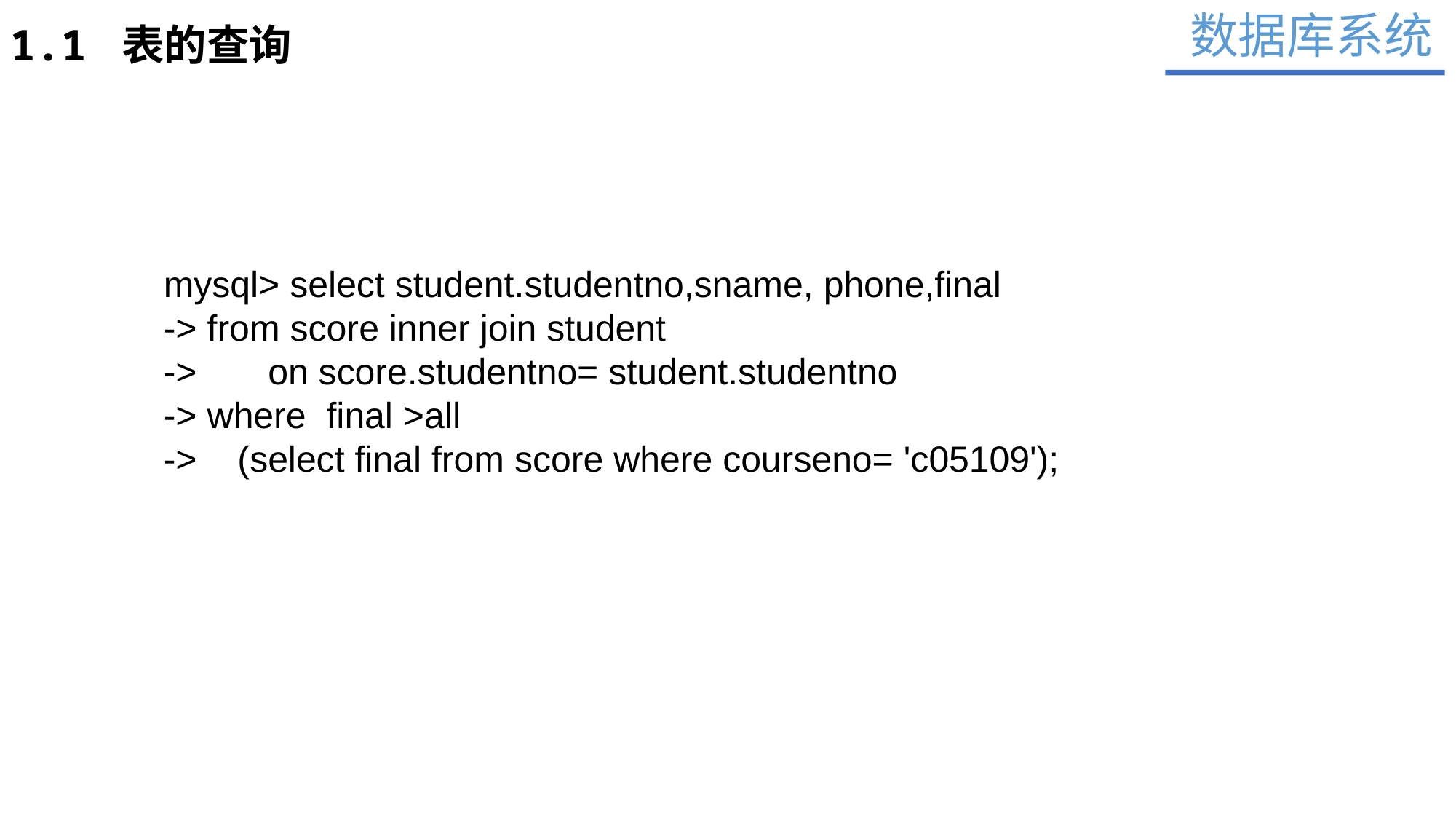

数据库系统
1.1 表的查询

mysql> select student.studentno,sname, phone,final
-> from score inner join student
->       on score.studentno= student.studentno
-> where  final >all
->    (select final from score where courseno= 'c05109');